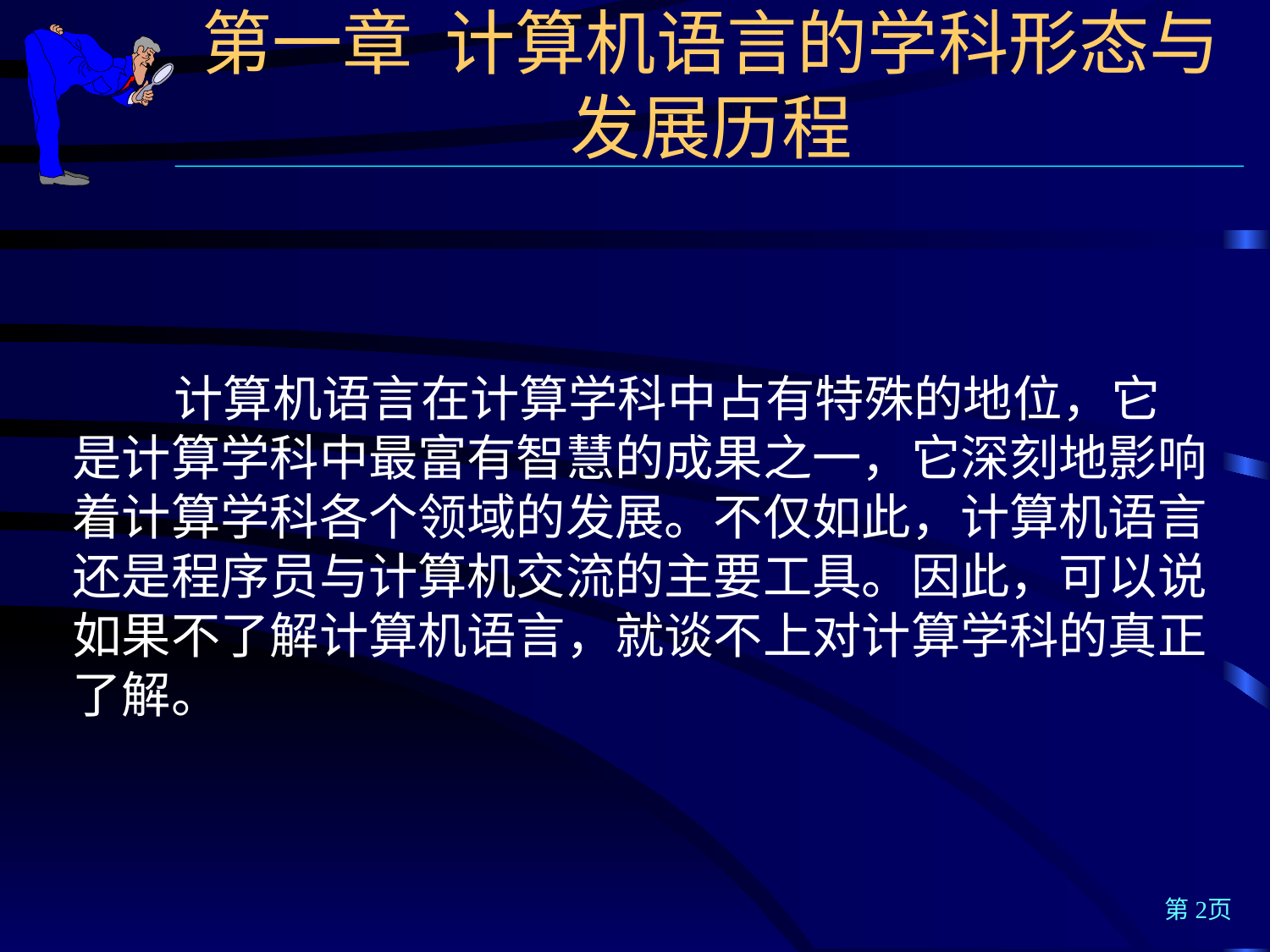

第一章  计算机语言的学科形态与发展历程

        计算机语言在计算学科中占有特殊的地位，它是计算学科中最富有智慧的成果之一，它深刻地影响着计算学科各个领域的发展。不仅如此，计算机语言还是程序员与计算机交流的主要工具。因此，可以说如果不了解计算机语言，就谈不上对计算学科的真正了解。

第2页